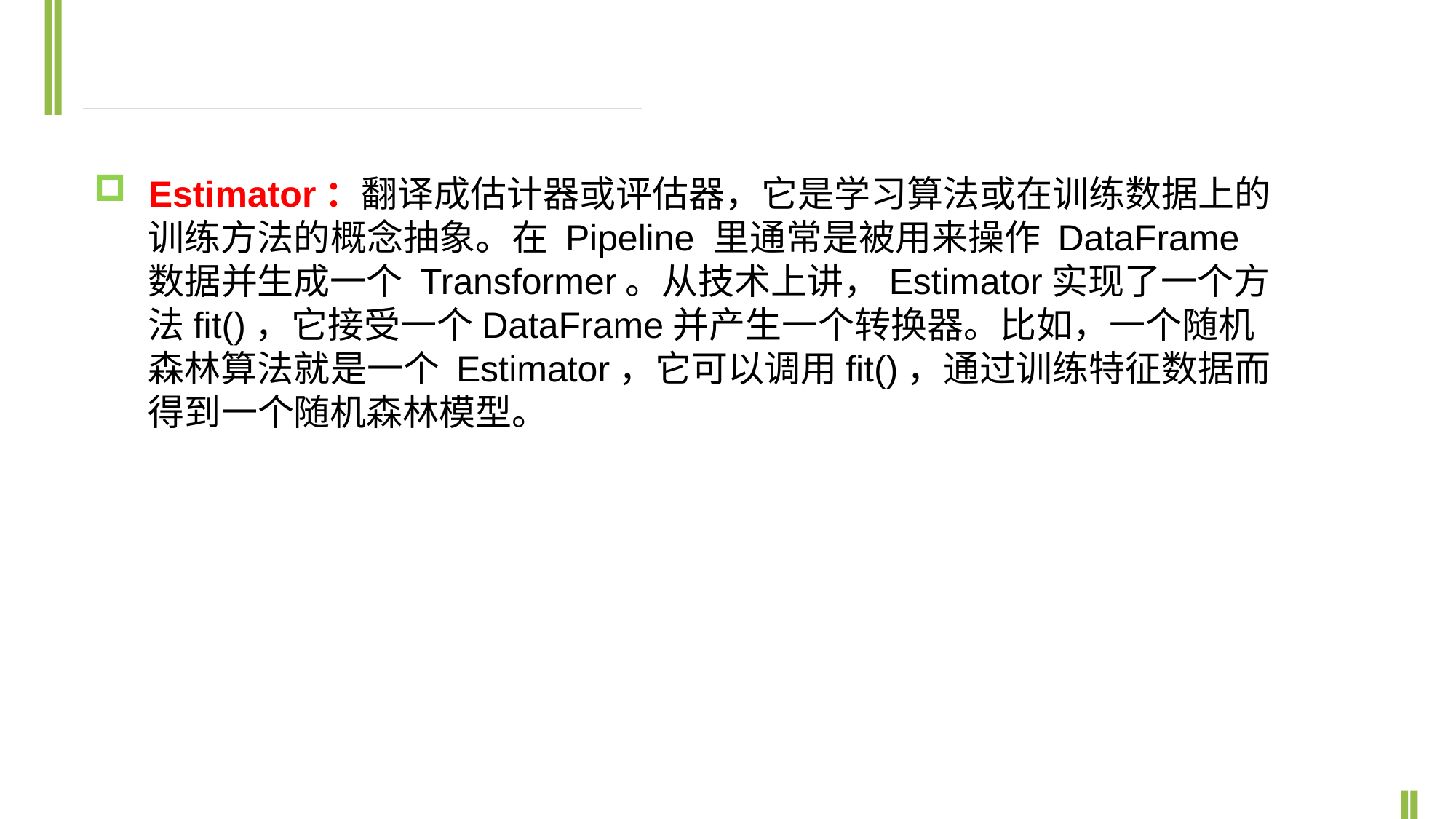

Estimator：翻译成估计器或评估器，它是学习算法或在训练数据上的训练方法的概念抽象。在 Pipeline 里通常是被用来操作 DataFrame 数据并生成一个 Transformer。从技术上讲，Estimator实现了一个方法fit()，它接受一个DataFrame并产生一个转换器。比如，一个随机森林算法就是一个 Estimator，它可以调用fit()，通过训练特征数据而得到一个随机森林模型。